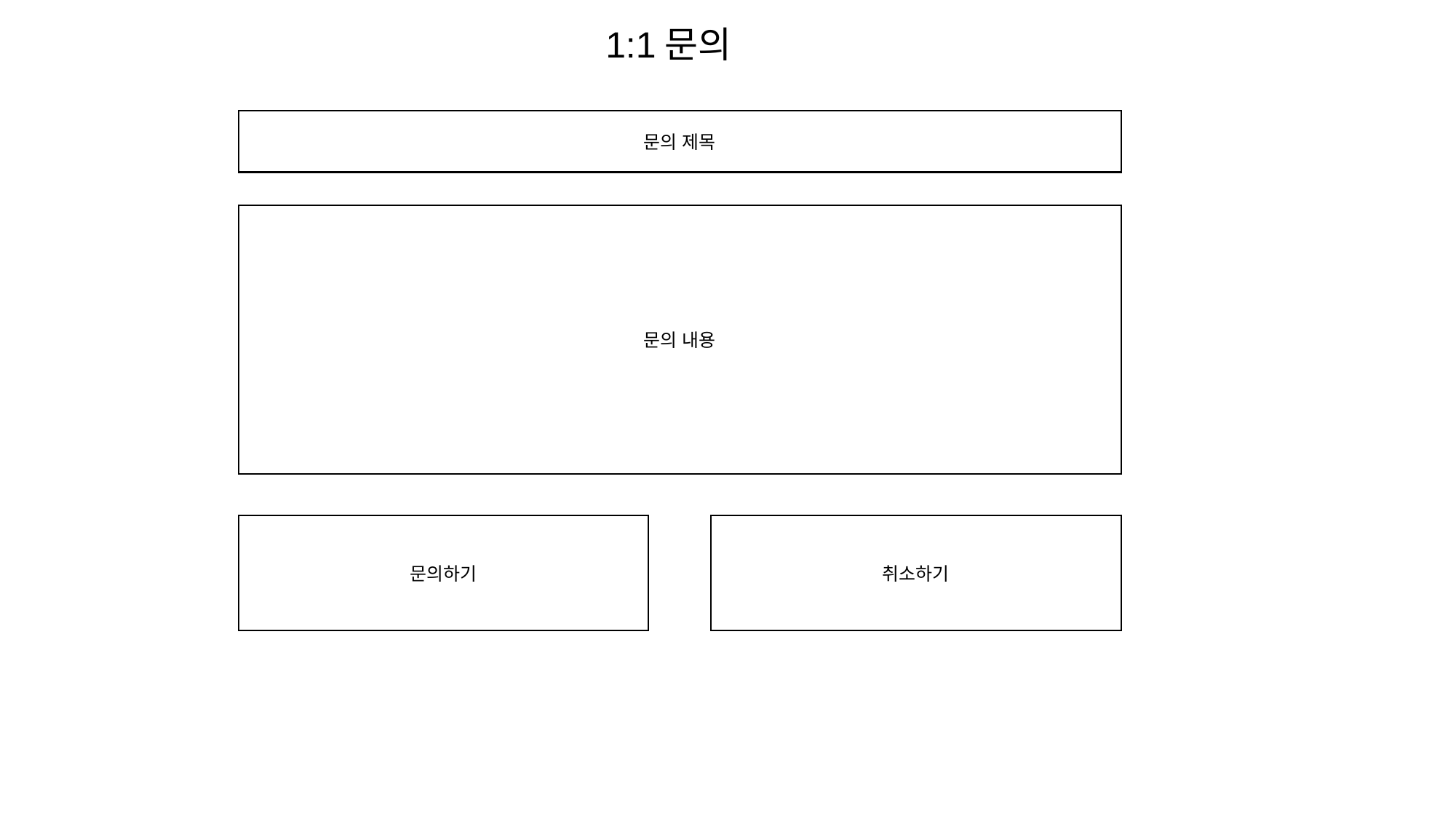

1:1문의
문의 제목
문의 내용
문의하기
취소하기